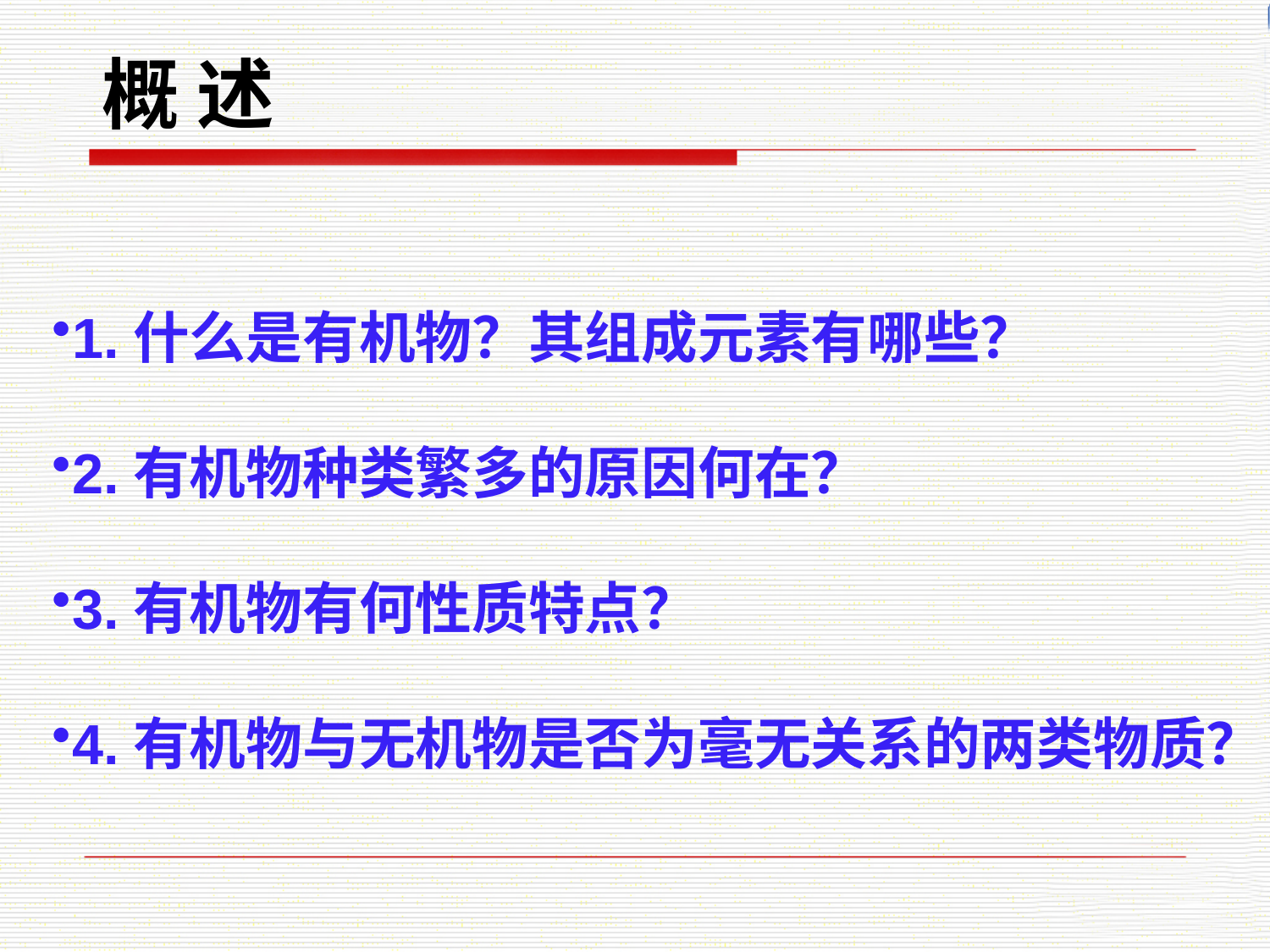

概 述
1.什么是有机物？其组成元素有哪些？
2.有机物种类繁多的原因何在？
3.有机物有何性质特点？
4.有机物与无机物是否为毫无关系的两类物质？